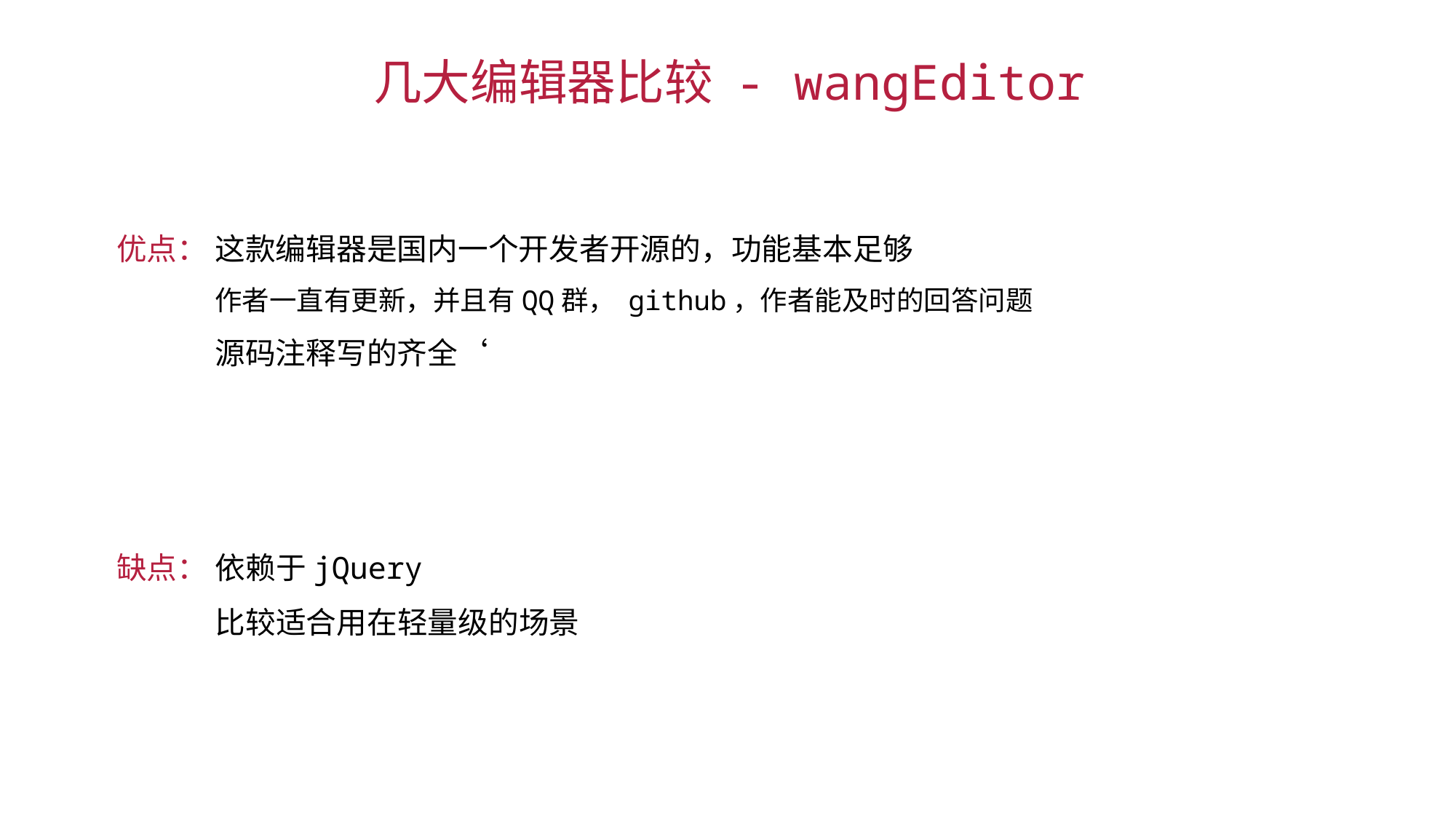

几大编辑器比较 - wangEditor
优点：
这款编辑器是国内一个开发者开源的，功能基本足够
作者一直有更新，并且有QQ群， github，作者能及时的回答问题
源码注释写的齐全‘
缺点：
依赖于jQuery
比较适合用在轻量级的场景